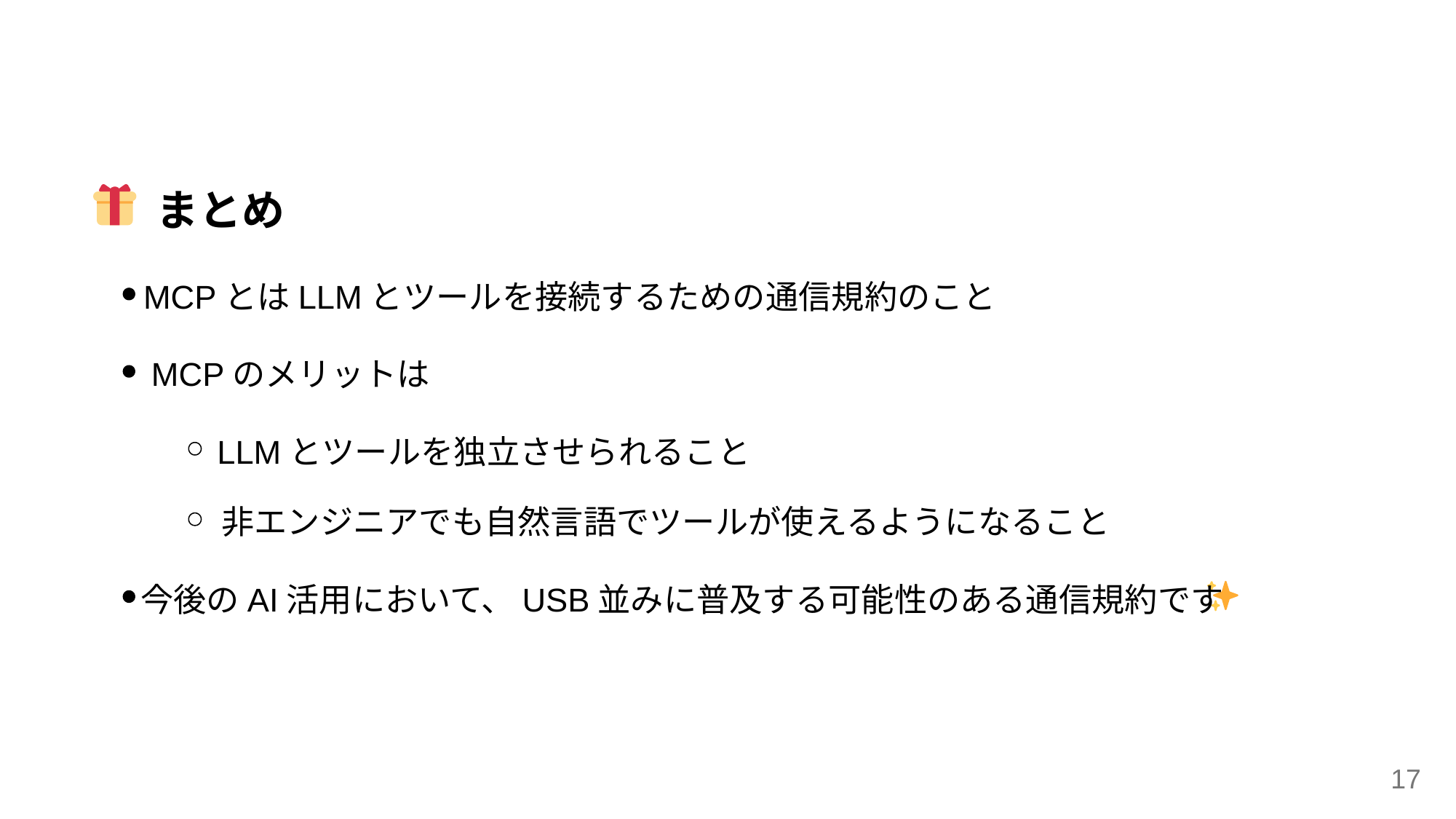

まとめ

MCPとはLLMとツールを接続するための通信規約のこと

MCPのメリットは

LLMとツールを独立させられること

非エンジニアでも自然言語でツールが使えるようになること

今後のAI活用において、USB並みに普及する可能性のある通信規約です

17